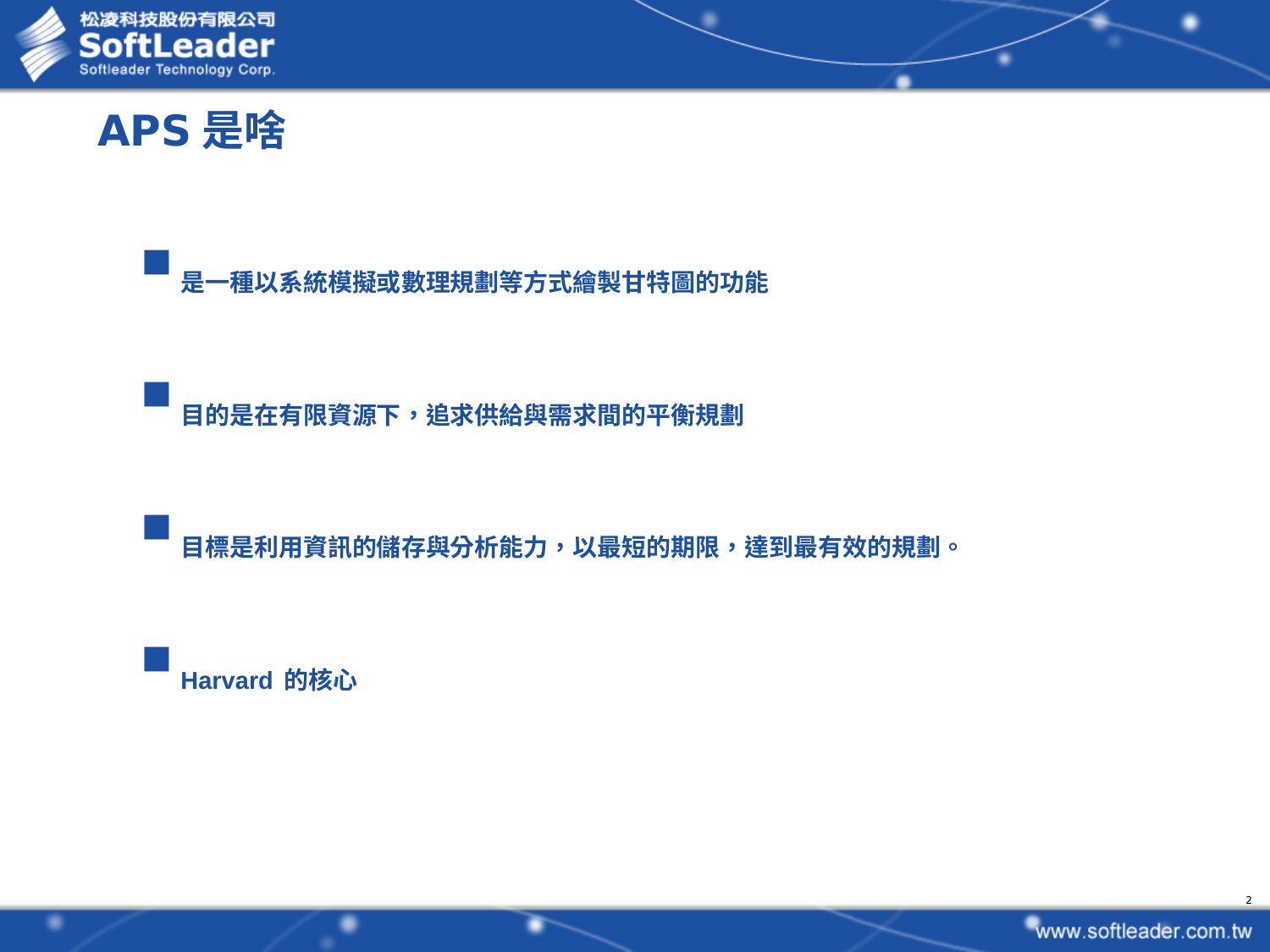

# APS是啥

是一種以系統模擬或數理規劃等方式繪製甘特圖的功能

目的是在有限資源下，追求供給與需求間的平衡規劃

目標是利用資訊的儲存與分析能力，以最短的期限，達到最有效的規劃。

Harvard的核心

2